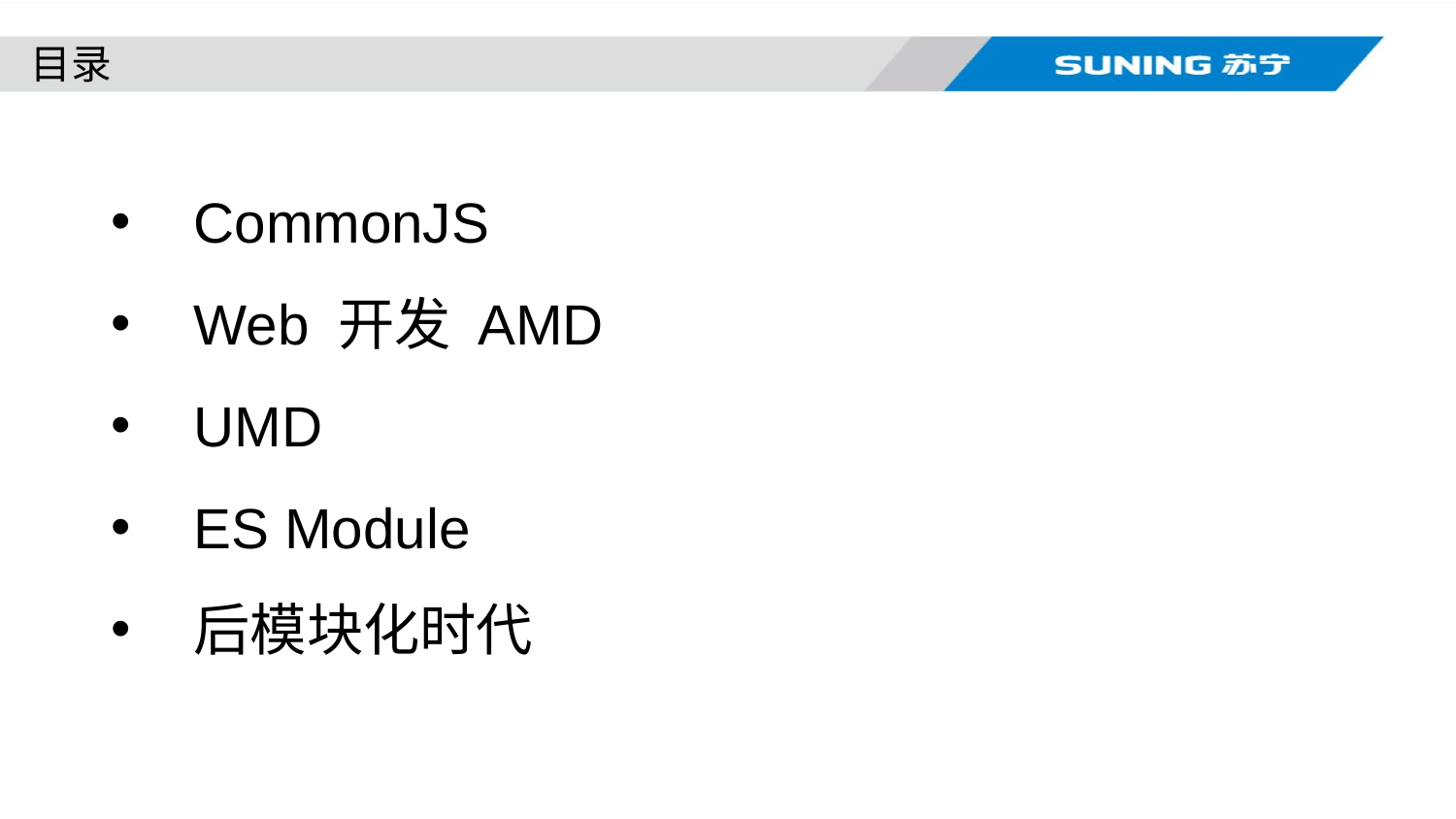

# 目录
CommonJS
Web 开发 AMD
UMD
ES Module
后模块化时代